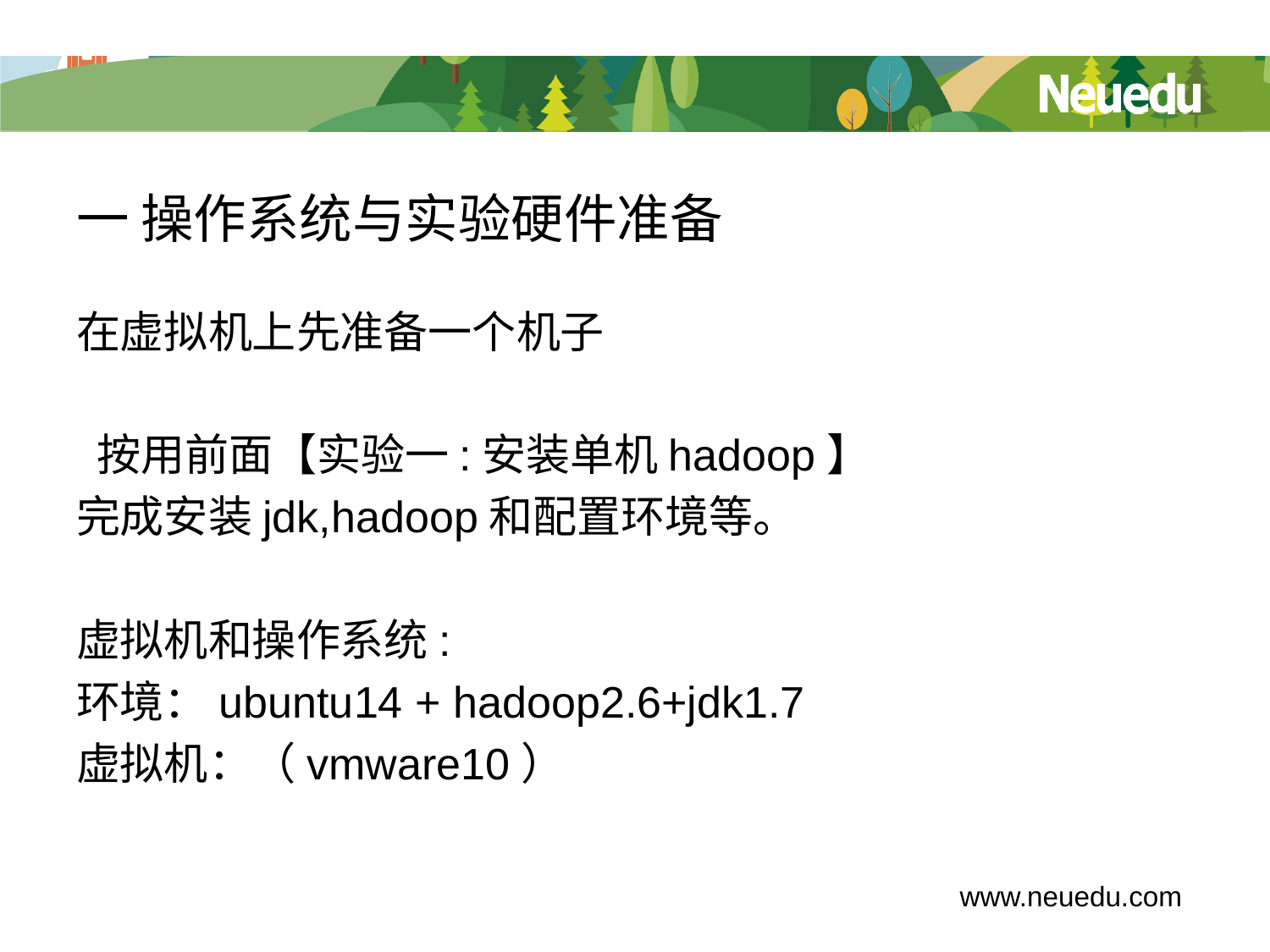

# 一 操作系统与实验硬件准备
在虚拟机上先准备一个机子

 按用前面【实验一:安装单机hadoop】
完成安装jdk,hadoop和配置环境等。

虚拟机和操作系统:
环境：ubuntu14 + hadoop2.6+jdk1.7
虚拟机：（vmware10）